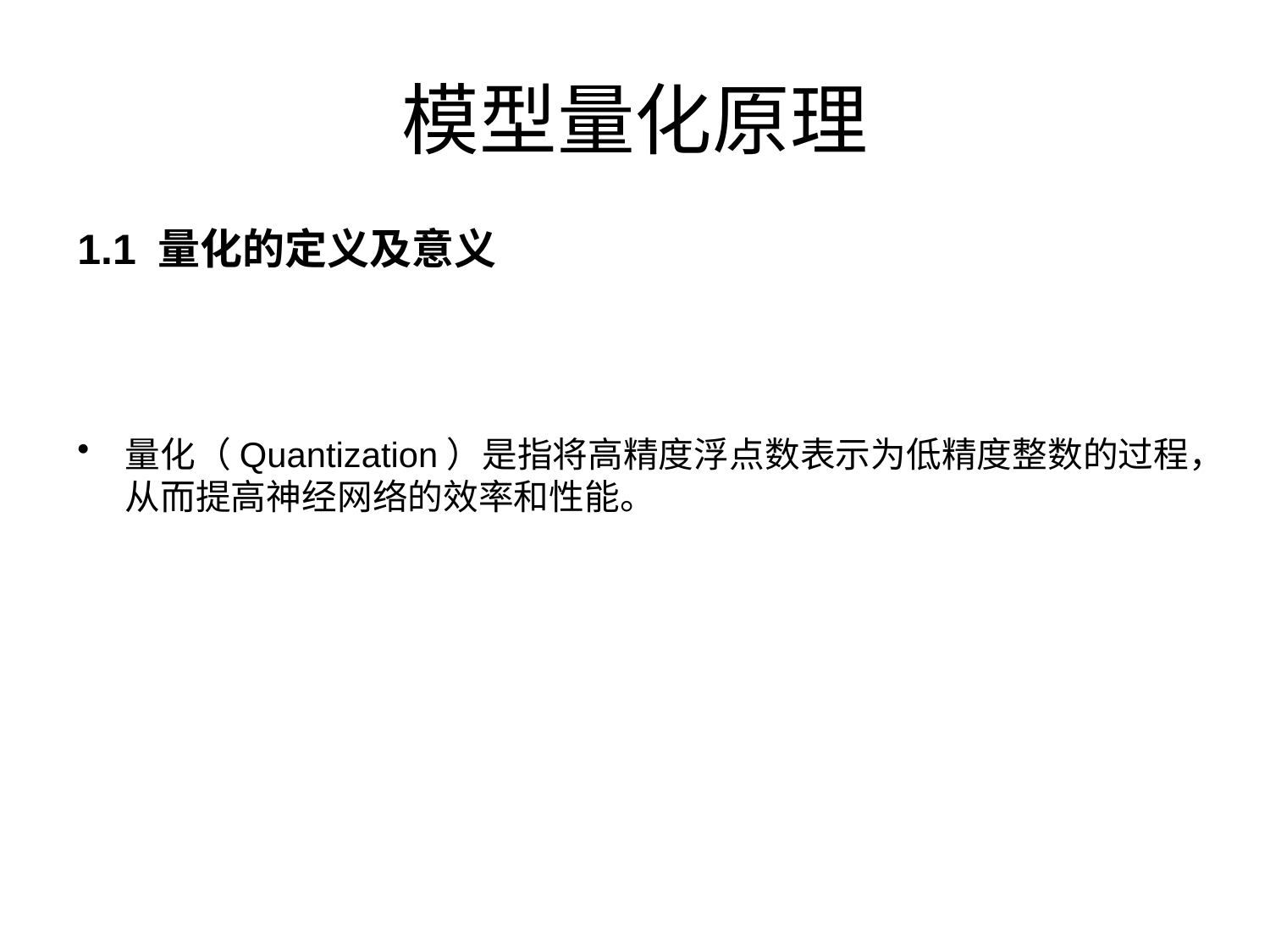

# 模型量化原理
1.1 量化的定义及意义
量化（Quantization）是指将高精度浮点数表示为低精度整数的过程，从而提高神经网络的效率和性能。